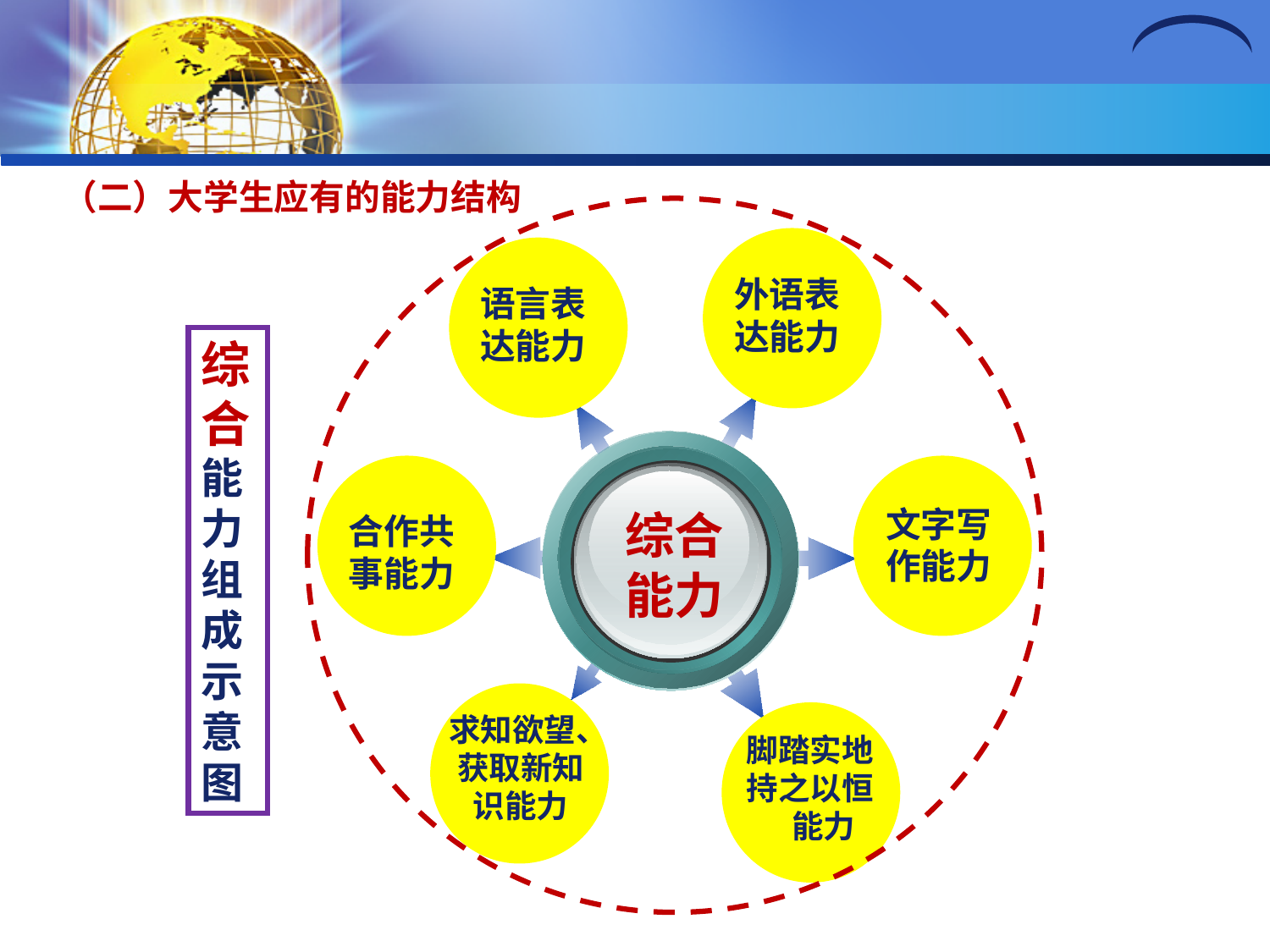

（二）大学生应有的能力结构

外语表达能力
语言表达能力

文字写作能力
综合
能力
合作共事能力

求知欲望、
获取新知识能力
脚踏实地持之以恒
能力
综合能力组成示意图